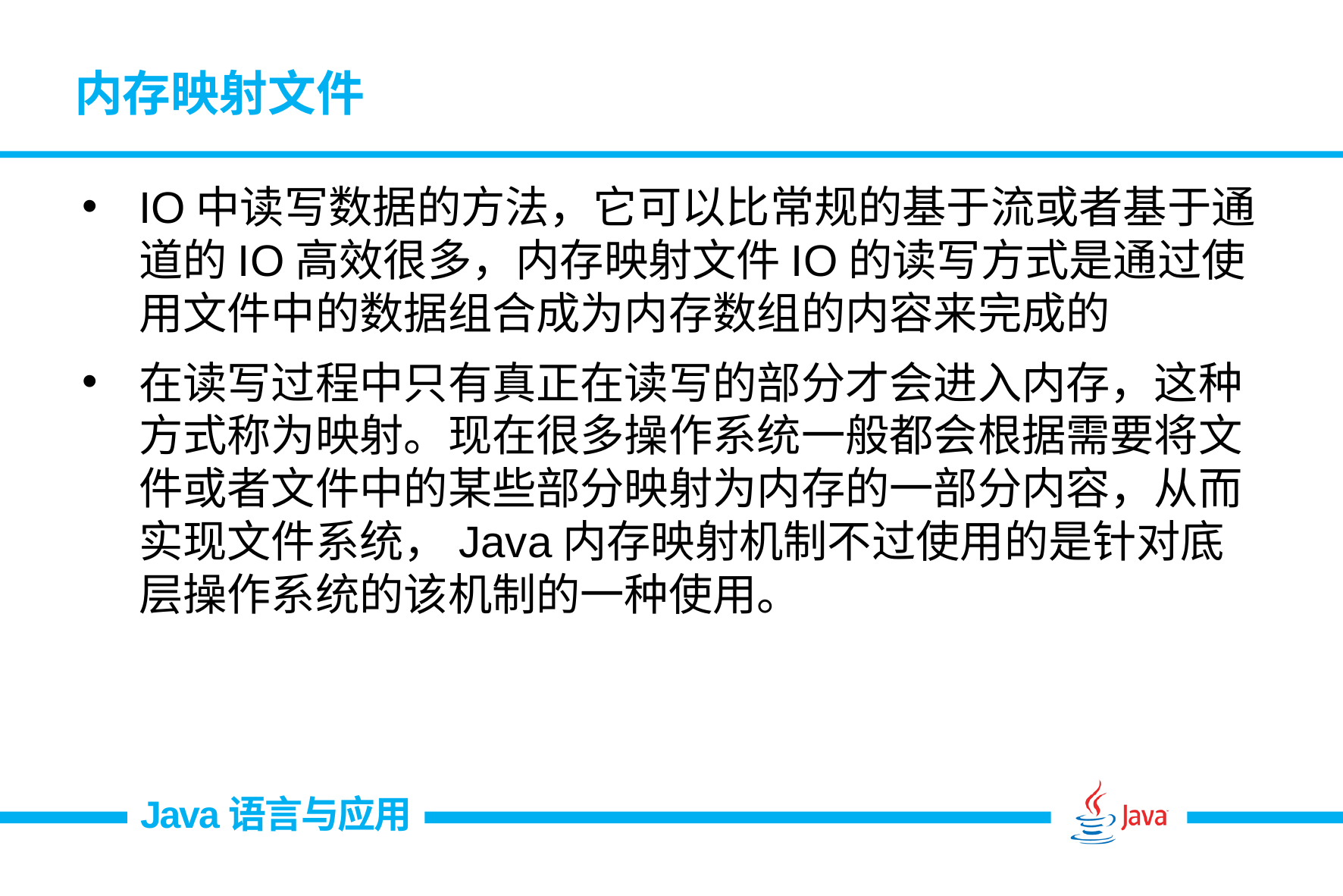

# 内存映射文件
IO中读写数据的方法，它可以比常规的基于流或者基于通道的IO高效很多，内存映射文件IO的读写方式是通过使用文件中的数据组合成为内存数组的内容来完成的
在读写过程中只有真正在读写的部分才会进入内存，这种方式称为映射。现在很多操作系统一般都会根据需要将文件或者文件中的某些部分映射为内存的一部分内容，从而实现文件系统，Java内存映射机制不过使用的是针对底层操作系统的该机制的一种使用。
101